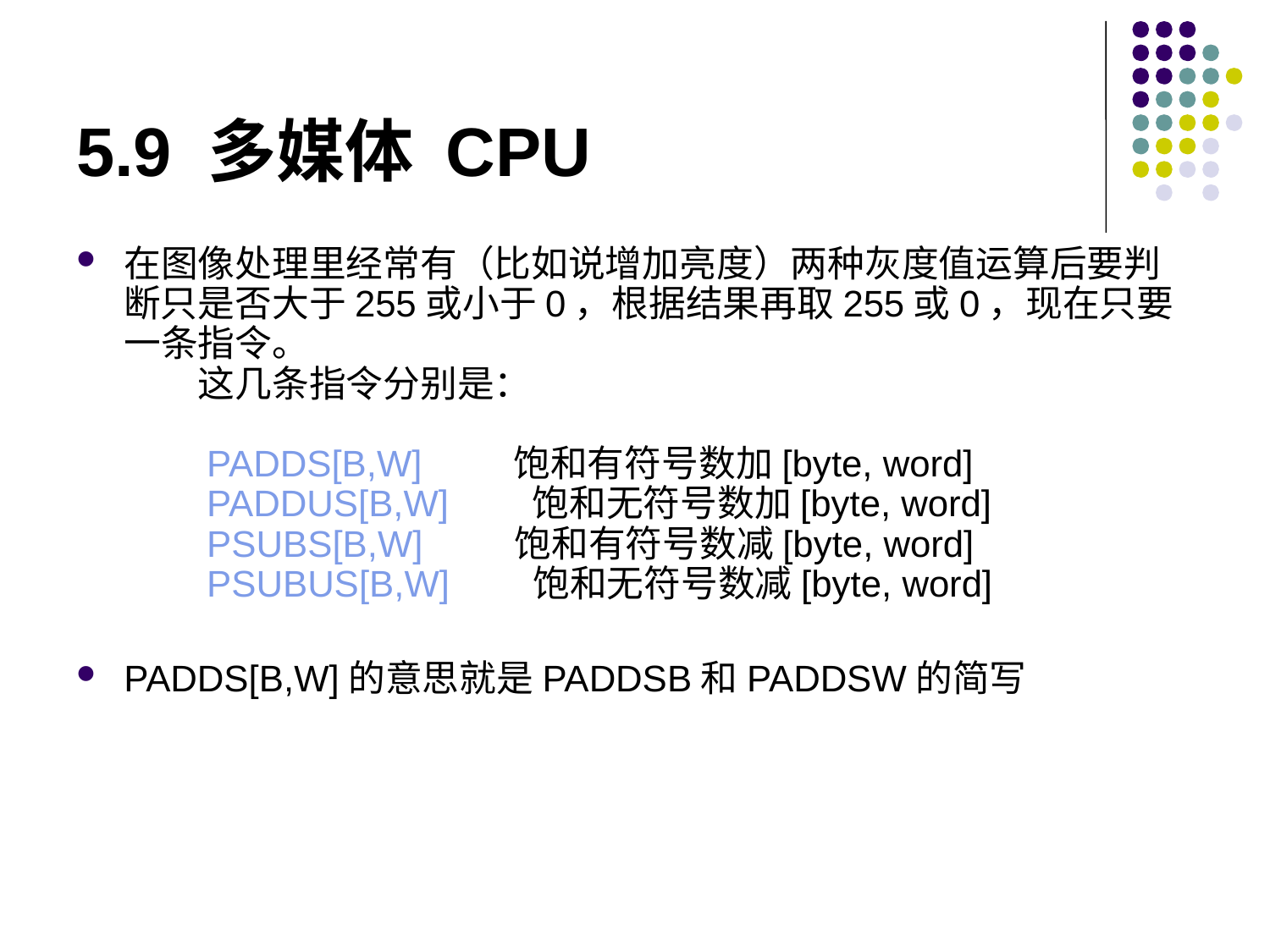

# 5.9 多媒体 CPU
在图像处理里经常有（比如说增加亮度）两种灰度值运算后要判断只是否大于255或小于0，根据结果再取255或0，现在只要一条指令。
　　这几条指令分别是：
　　PADDS[B,W]　　 饱和有符号数加[byte, word]
　　PADDUS[B,W]　　饱和无符号数加[byte, word]
　　PSUBS[B,W]　　 饱和有符号数减[byte, word]
　　PSUBUS[B,W]　　饱和无符号数减[byte, word]

PADDS[B,W]的意思就是PADDSB和PADDSW的简写
48